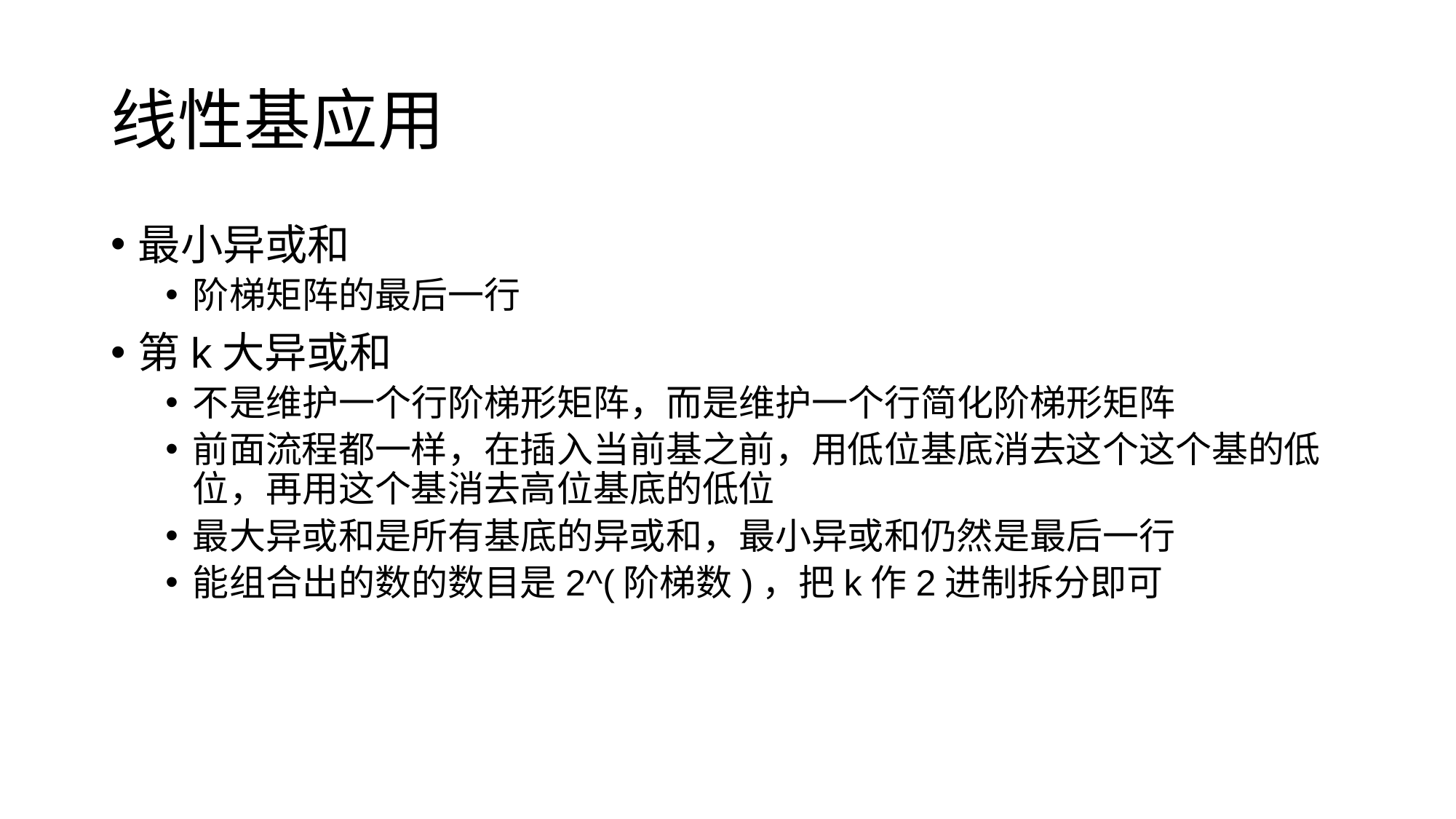

# 线性基应用
最小异或和
阶梯矩阵的最后一行
第k大异或和
不是维护一个行阶梯形矩阵，而是维护一个行简化阶梯形矩阵
前面流程都一样，在插入当前基之前，用低位基底消去这个这个基的低位，再用这个基消去高位基底的低位
最大异或和是所有基底的异或和，最小异或和仍然是最后一行
能组合出的数的数目是2^(阶梯数)，把k作2进制拆分即可